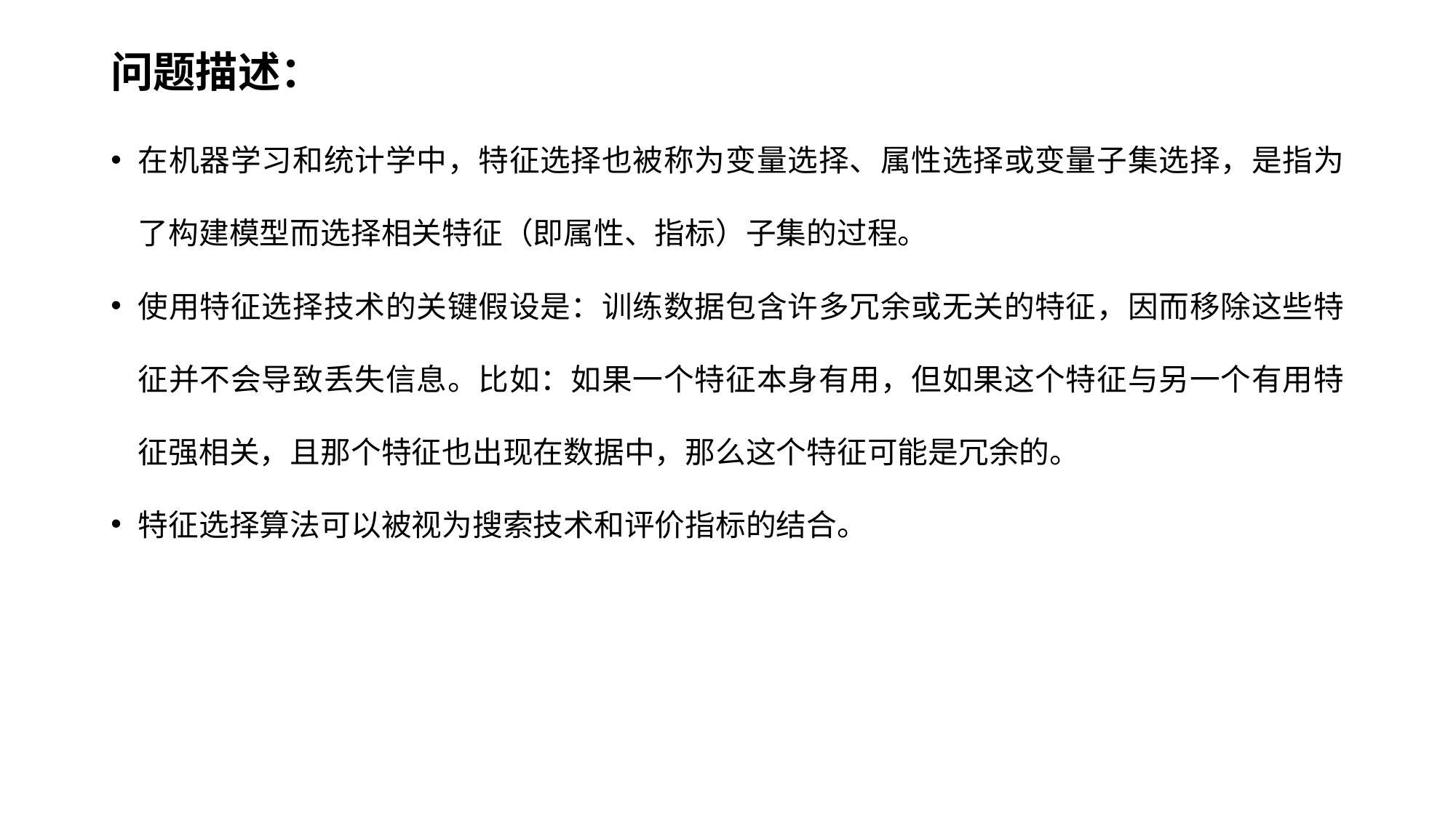

问题描述：
在机器学习和统计学中，特征选择也被称为变量选择、属性选择或变量子集选择，是指为了构建模型而选择相关特征（即属性、指标）子集的过程。
使用特征选择技术的关键假设是：训练数据包含许多冗余或无关的特征，因而移除这些特征并不会导致丢失信息。比如：如果一个特征本身有用，但如果这个特征与另一个有用特征强相关，且那个特征也出现在数据中，那么这个特征可能是冗余的。
特征选择算法可以被视为搜索技术和评价指标的结合。